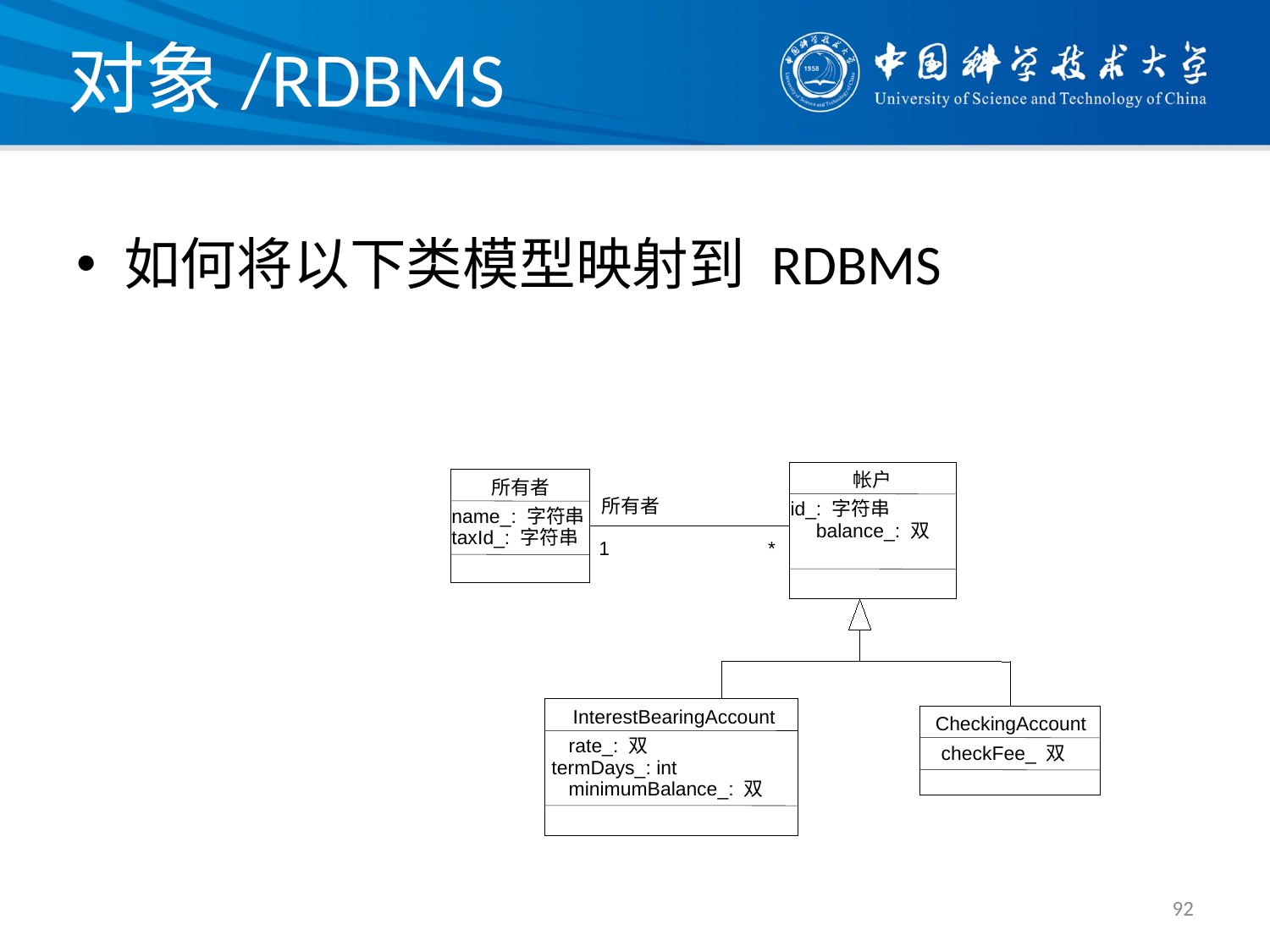

# 对象/RDBMS
如何将以下类模型映射到 RDBMS

帐户

所有者
所有者

id_: 字符串

name_: 字符串
balance_: 双
taxId_: 字符串

1
*

InterestBearingAccount

CheckingAccount

rate_: 双

checkFee_ 双
termDays_: int

minimumBalance_: 双

92